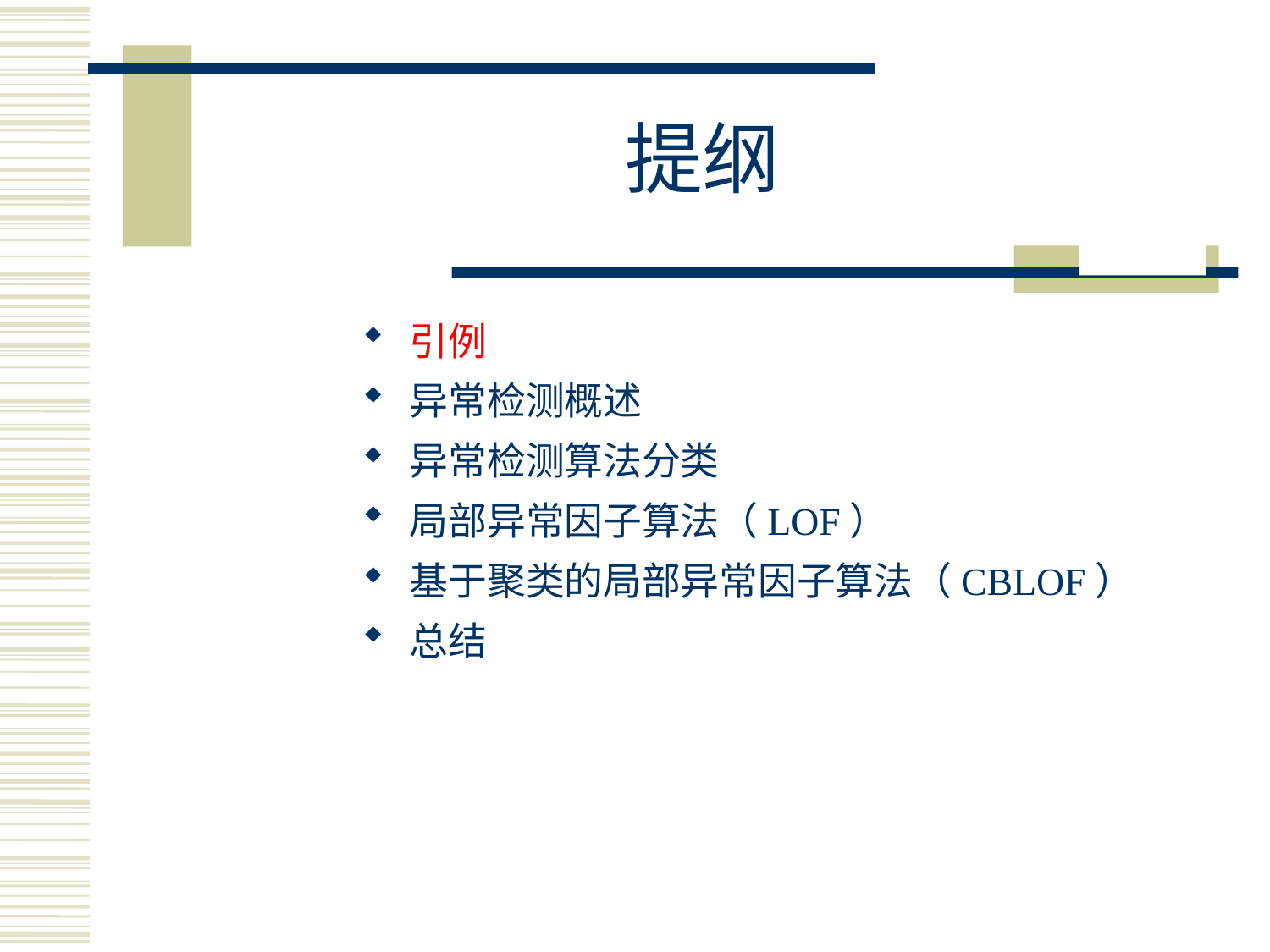

# 提纲

引例
异常检测概述
异常检测算法分类
局部异常因子算法（LOF）
基于聚类的局部异常因子算法（CBLOF）
总结